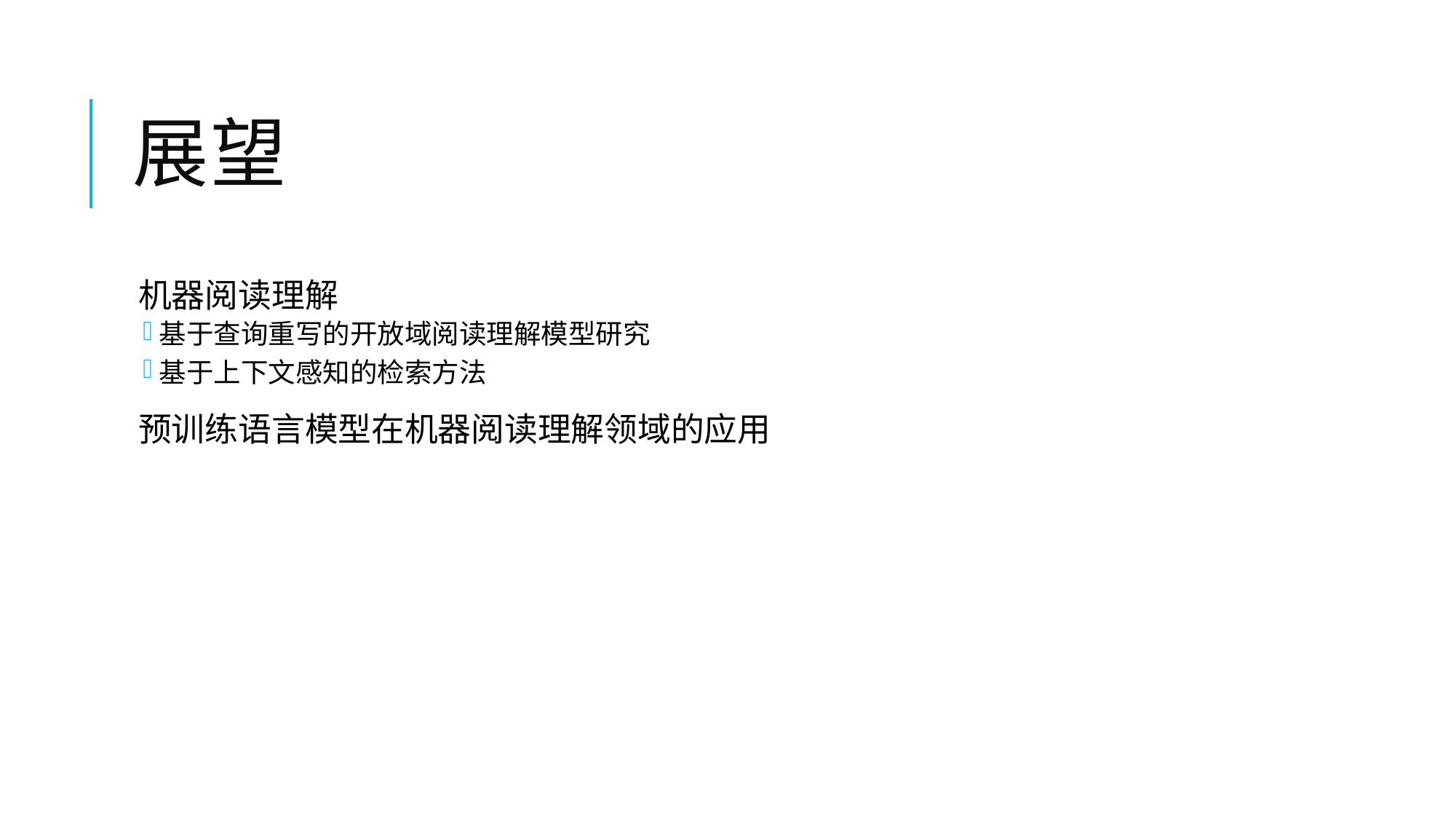

# 展望
机器阅读理解
基于查询重写的开放域阅读理解模型研究
基于上下文感知的检索方法
预训练语言模型在机器阅读理解领域的应用